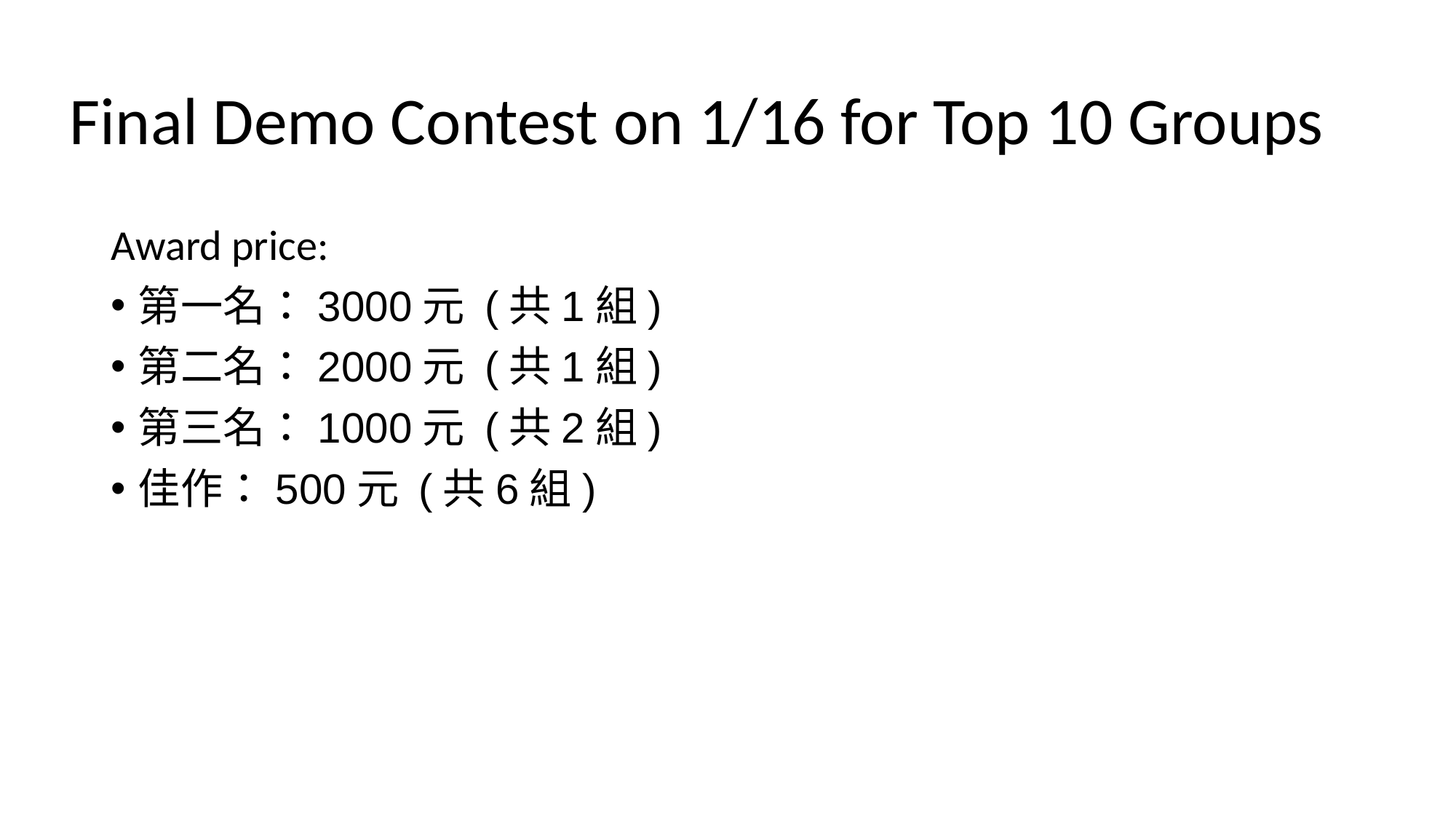

# Final Demo Contest on 1/16 for Top 10 Groups
Award price:
第一名：3000元 (共1組)
第二名：2000元 (共1組)
第三名：1000元 (共2組)
佳作：500元 (共6組)